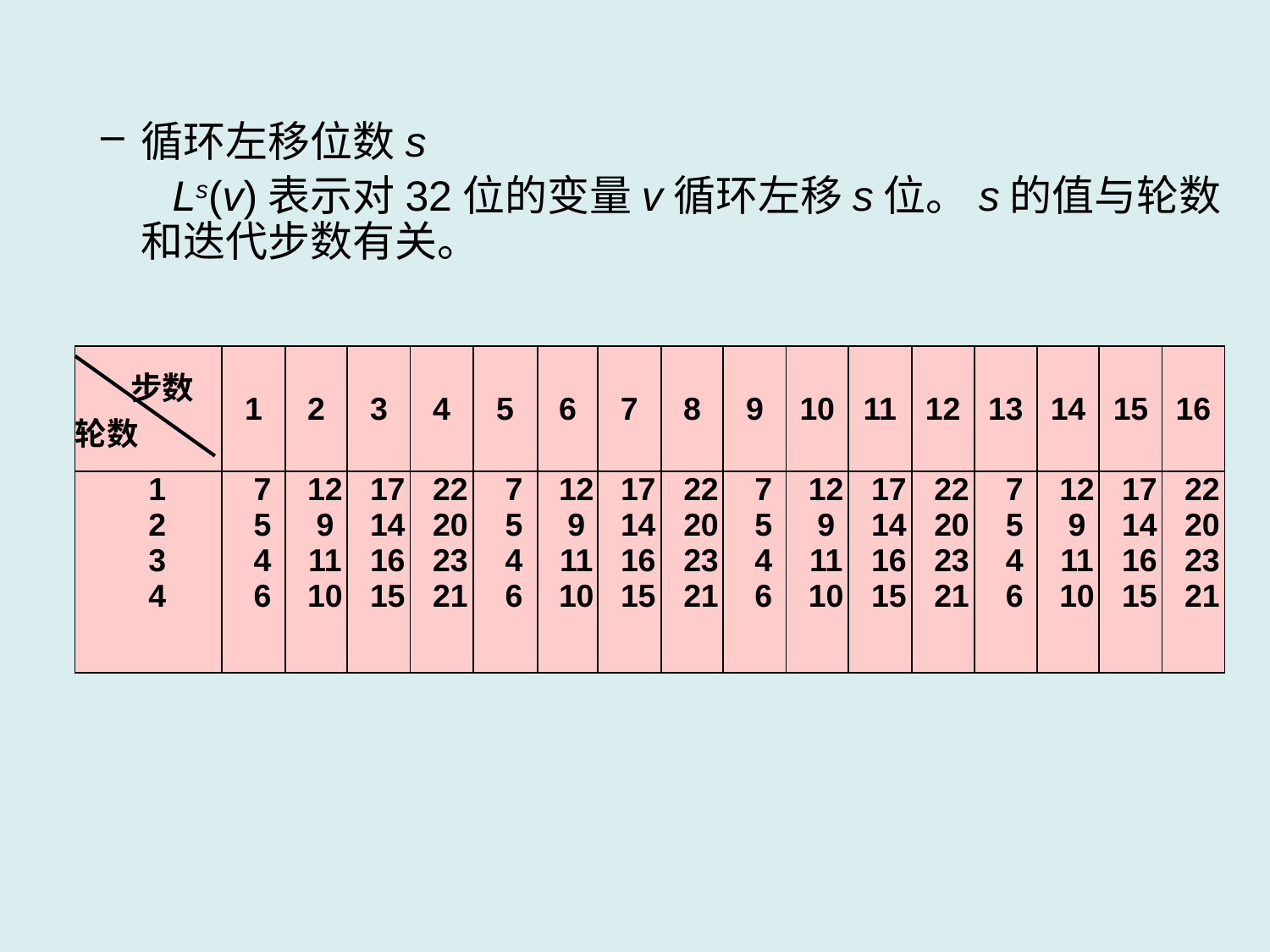

循环左移位数s
      Ls(v)表示对32位的变量v循环左移s位。s的值与轮数和迭代步数有关。
| 步数轮数 | 1 | 2 | 3 | 4 | 5 | 6 | 7 | 8 | 9 | 10 | 11 | 12 | 13 | 14 | 15 | 16 |
| --- | --- | --- | --- | --- | --- | --- | --- | --- | --- | --- | --- | --- | --- | --- | --- | --- |
| 1 2 3 4 | 7 5 4 6 | 12 9 11 10 | 17 14 16 15 | 22 20 23 21 | 7 5 4 6 | 12 9 11 10 | 17 14 16 15 | 22 20 23 21 | 7 5 4 6 | 12 9 11 10 | 17 14 16 15 | 22 20 23 21 | 7 5 4 6 | 12 9 11 10 | 17 14 16 15 | 22 20 23 21 |